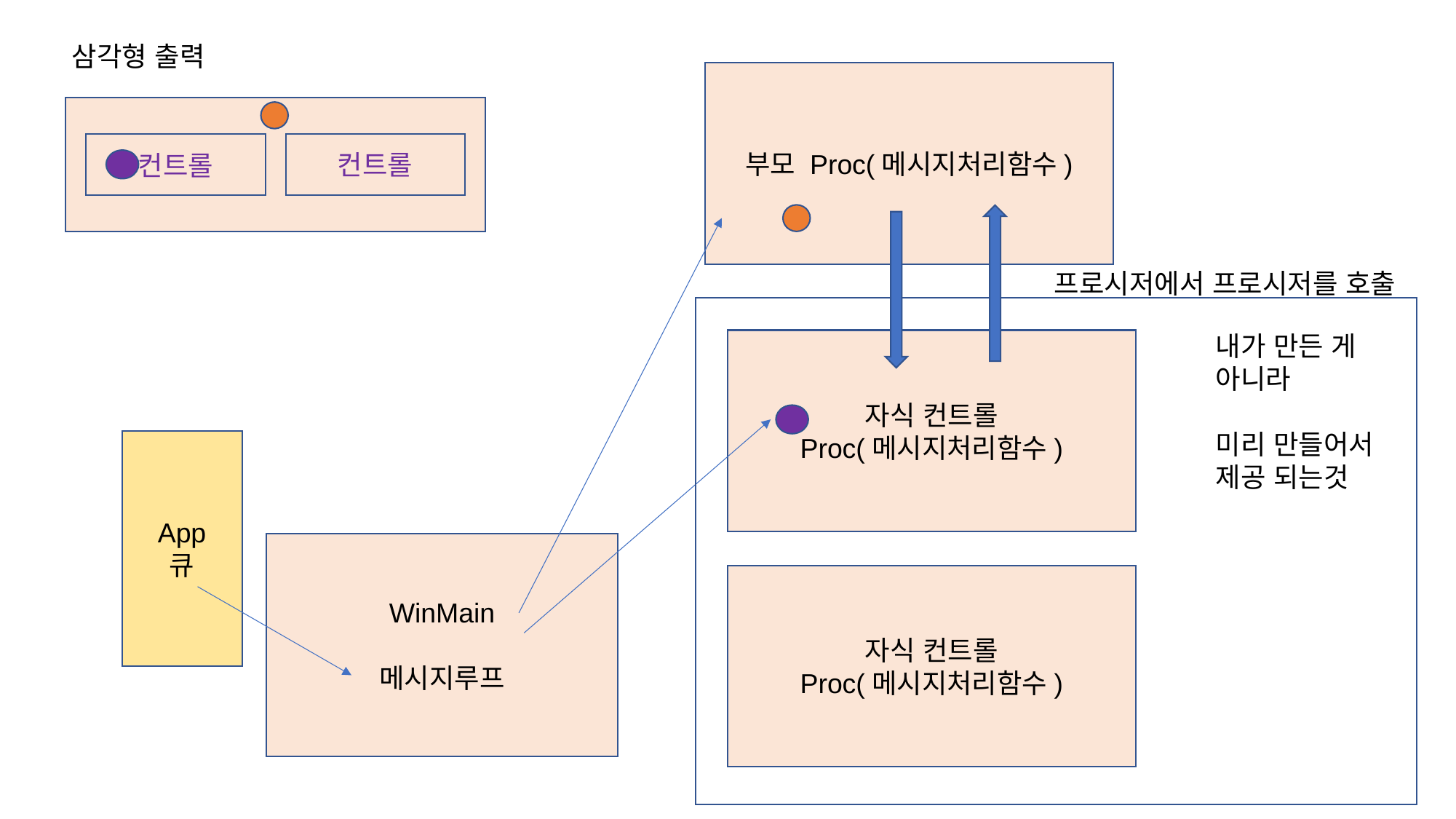

삼각형 출력
부모 Proc(메시지처리함수)

컨트롤
컨트롤

프로시저에서 프로시저를 호출

내가 만든 게
아니라

미리 만들어서
제공 되는것

자식 컨트롤
Proc(메시지처리함수)

App
큐
WinMain

메시지루프
자식 컨트롤
Proc(메시지처리함수)